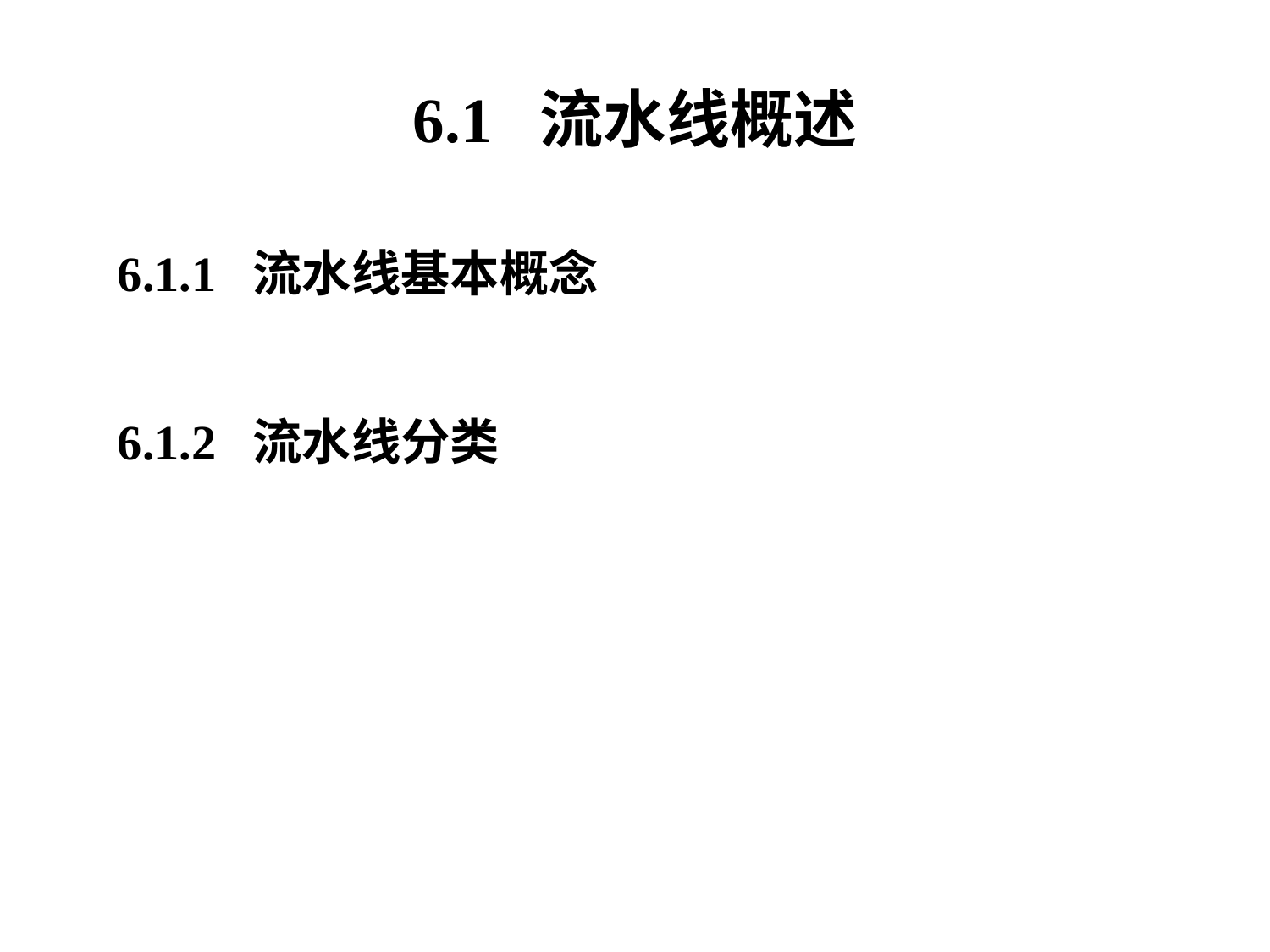

# 6.1  流水线概述
6.1.1  流水线基本概念

6.1.2  流水线分类